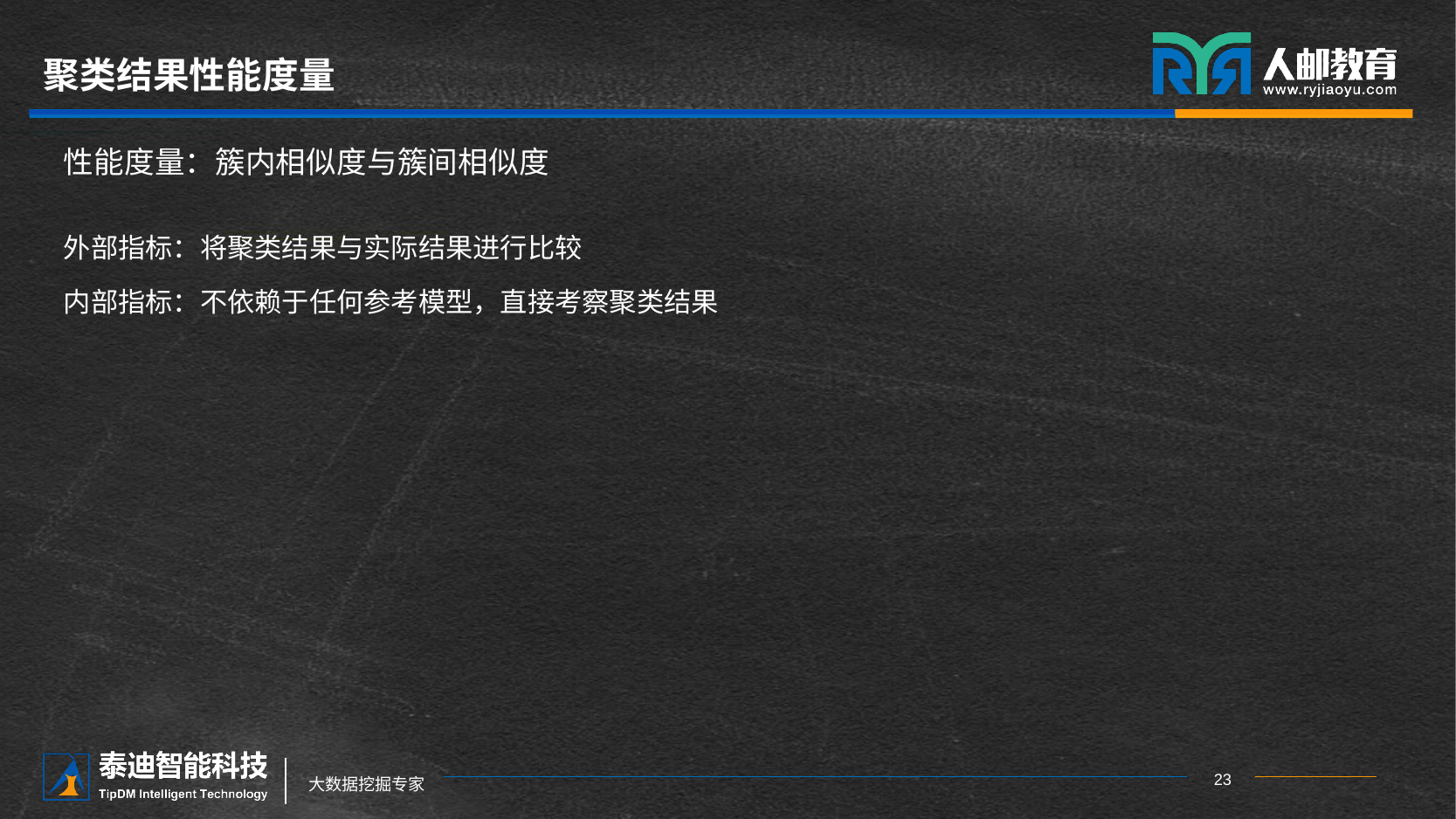

# 聚类结果性能度量
性能度量：簇内相似度与簇间相似度
外部指标：将聚类结果与实际结果进行比较
内部指标：不依赖于任何参考模型，直接考察聚类结果